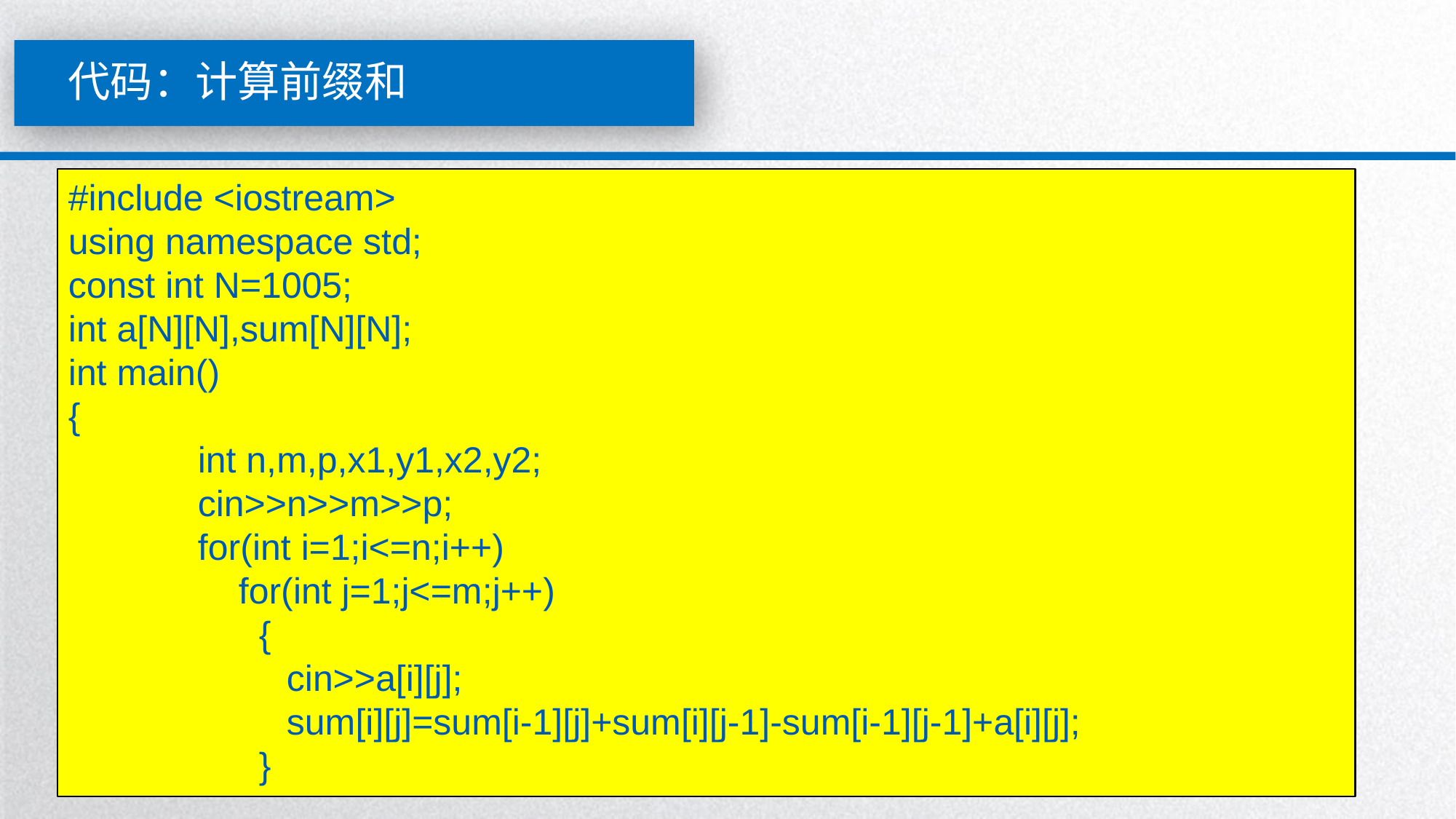

代码：计算前缀和
#include <iostream>
using namespace std;
const int N=1005;
int a[N][N],sum[N][N];
int main()
{
	  int n,m,p,x1,y1,x2,y2;
	  cin>>n>>m>>p;
	  for(int i=1;i<=n;i++)
	      for(int j=1;j<=m;j++)
	        {
	        	cin>>a[i][j];
	        	sum[i][j]=sum[i-1][j]+sum[i][j-1]-sum[i-1][j-1]+a[i][j];
	        }